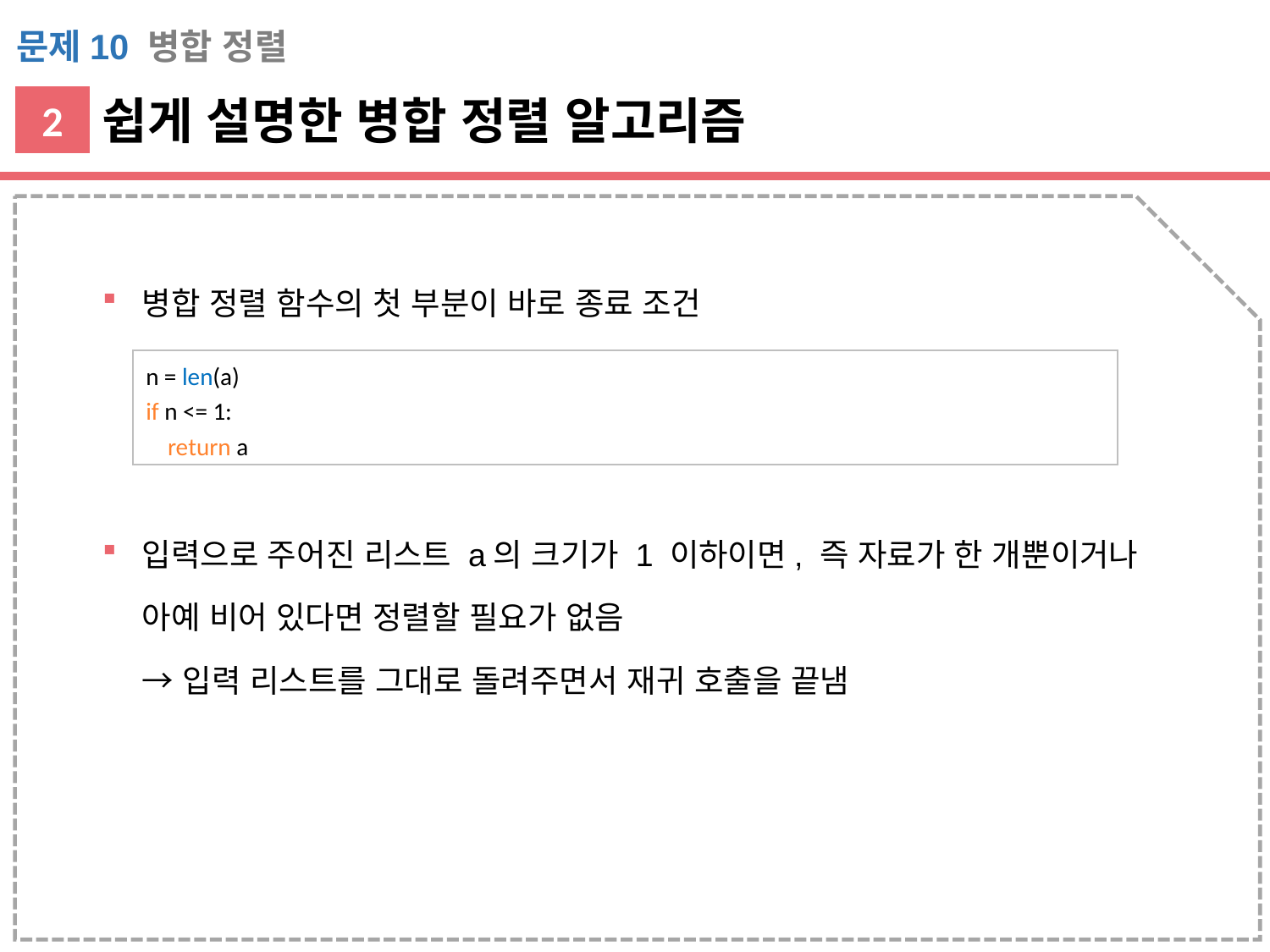

문제10 병합 정렬
쉽게 설명한 병합 정렬 알고리즘
2

병합 정렬 함수의 첫 부분이 바로 종료 조건

입력으로 주어진 리스트 a의 크기가 1 이하이면, 즉 자료가 한 개뿐이거나 아예 비어 있다면 정렬할 필요가 없음
→ 입력 리스트를 그대로 돌려주면서 재귀 호출을 끝냄
n = len(a)
if n <= 1:
    return a